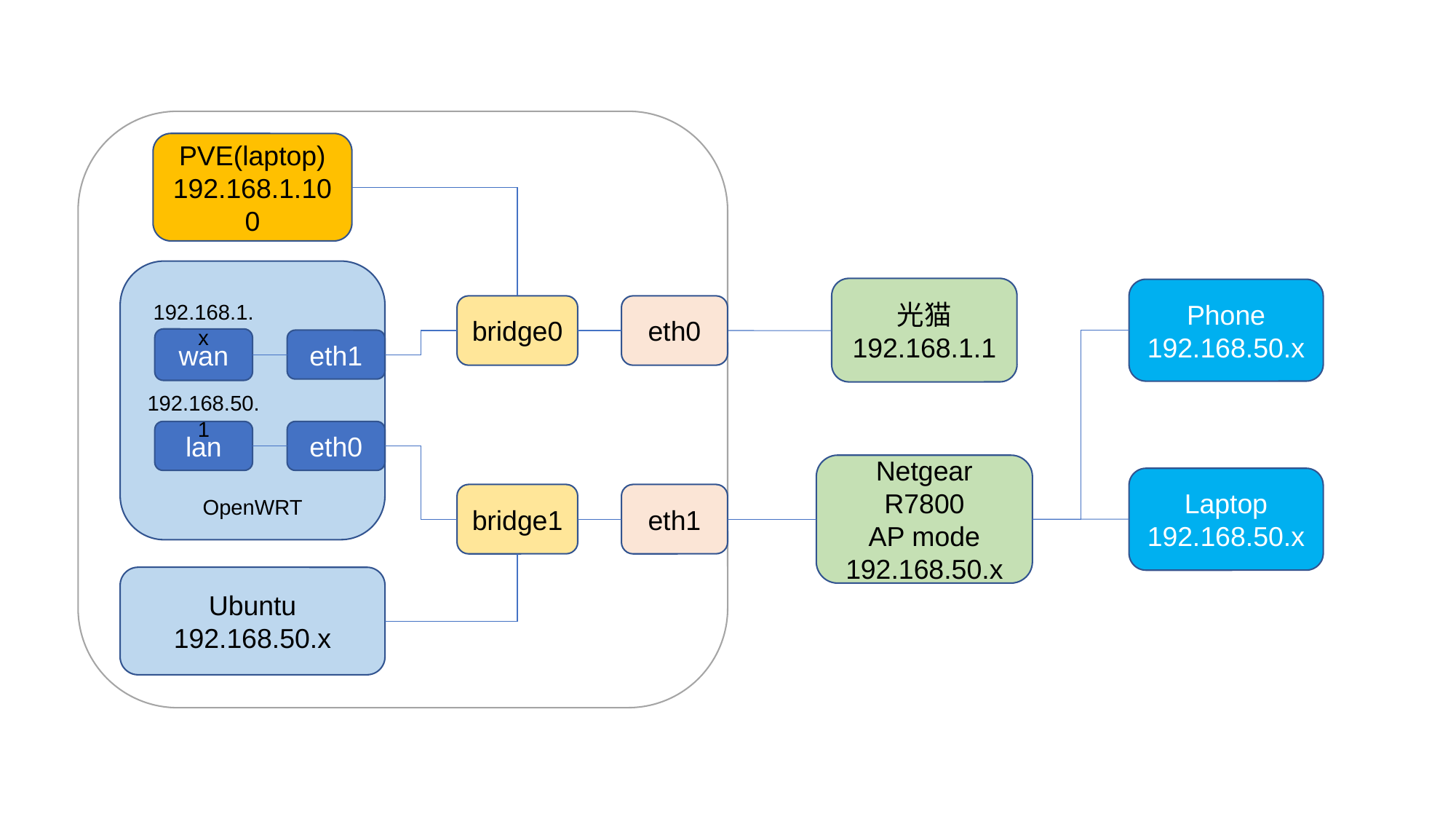

PVE(laptop)
192.168.1.100

192.168.1.x
wan
eth1
192.168.50.1
lan
eth0
OpenWRT
bridge0
eth0
bridge1
eth1
Ubuntu
192.168.50.x
光猫
192.168.1.1
Phone
192.168.50.x
Netgear R7800
AP mode
192.168.50.x
Laptop
192.168.50.x